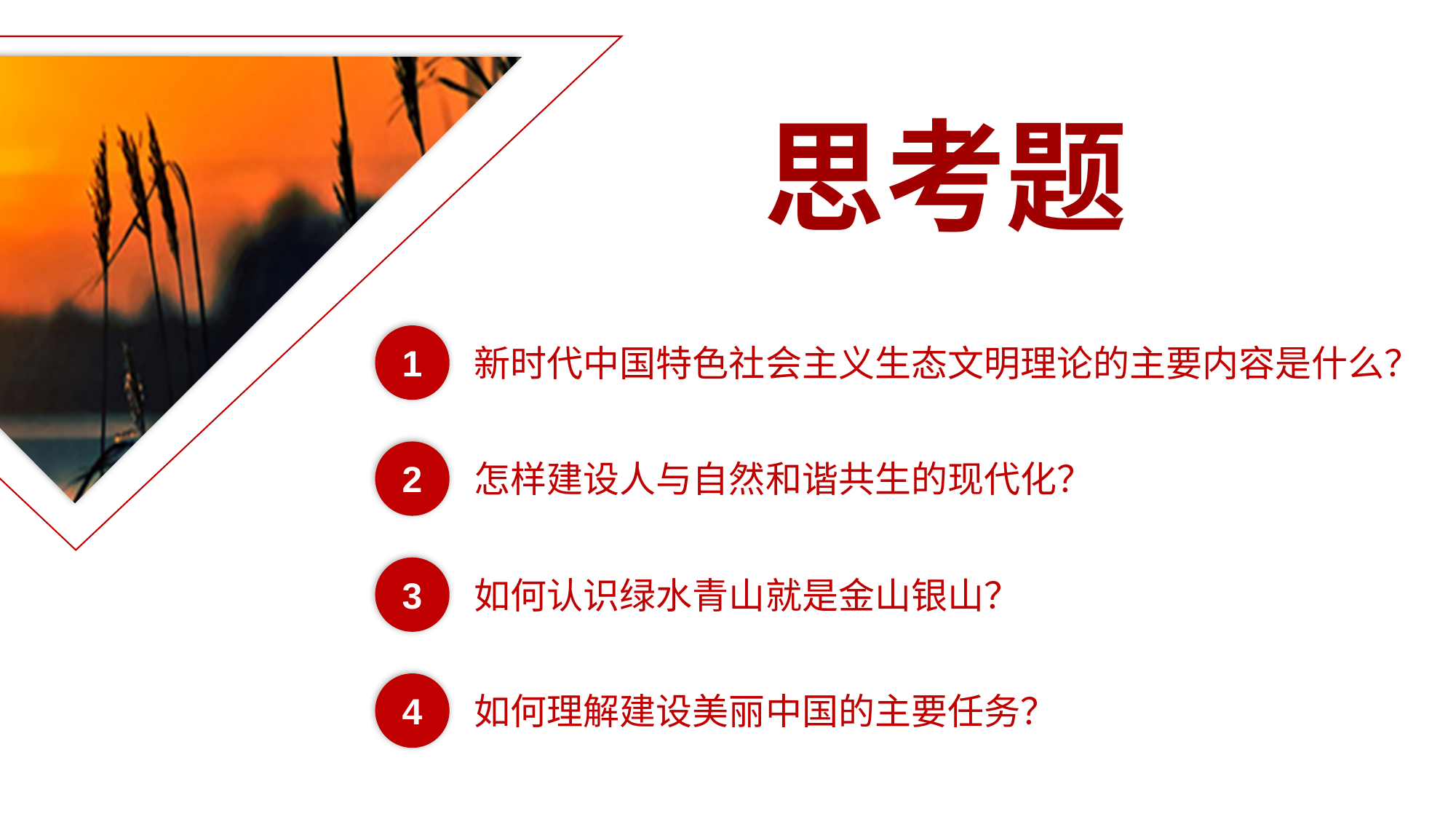

思考题

1
新时代中国特色社会主义生态文明理论的主要内容是什么？

2
怎样建设人与自然和谐共生的现代化？

3
如何认识绿水青山就是金山银山？

4
如何理解建设美丽中国的主要任务？